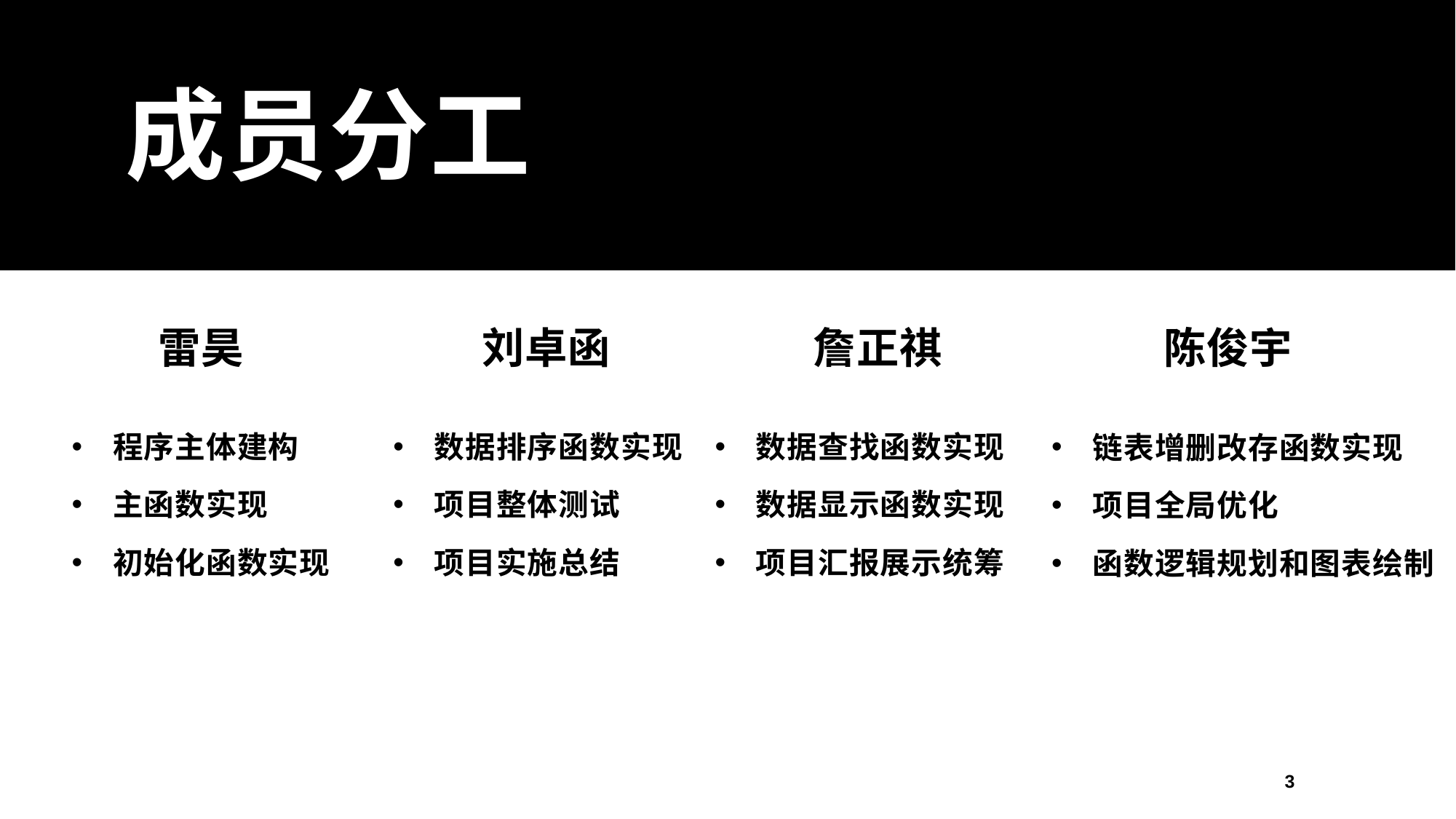

# 成员分工
雷昊
刘卓函
詹正祺
陈俊宇
程序主体建构
主函数实现
初始化函数实现
数据排序函数实现
项目整体测试
项目实施总结
数据查找函数实现
数据显示函数实现
项目汇报展示统筹
链表增删改存函数实现
项目全局优化
函数逻辑规划和图表绘制
3